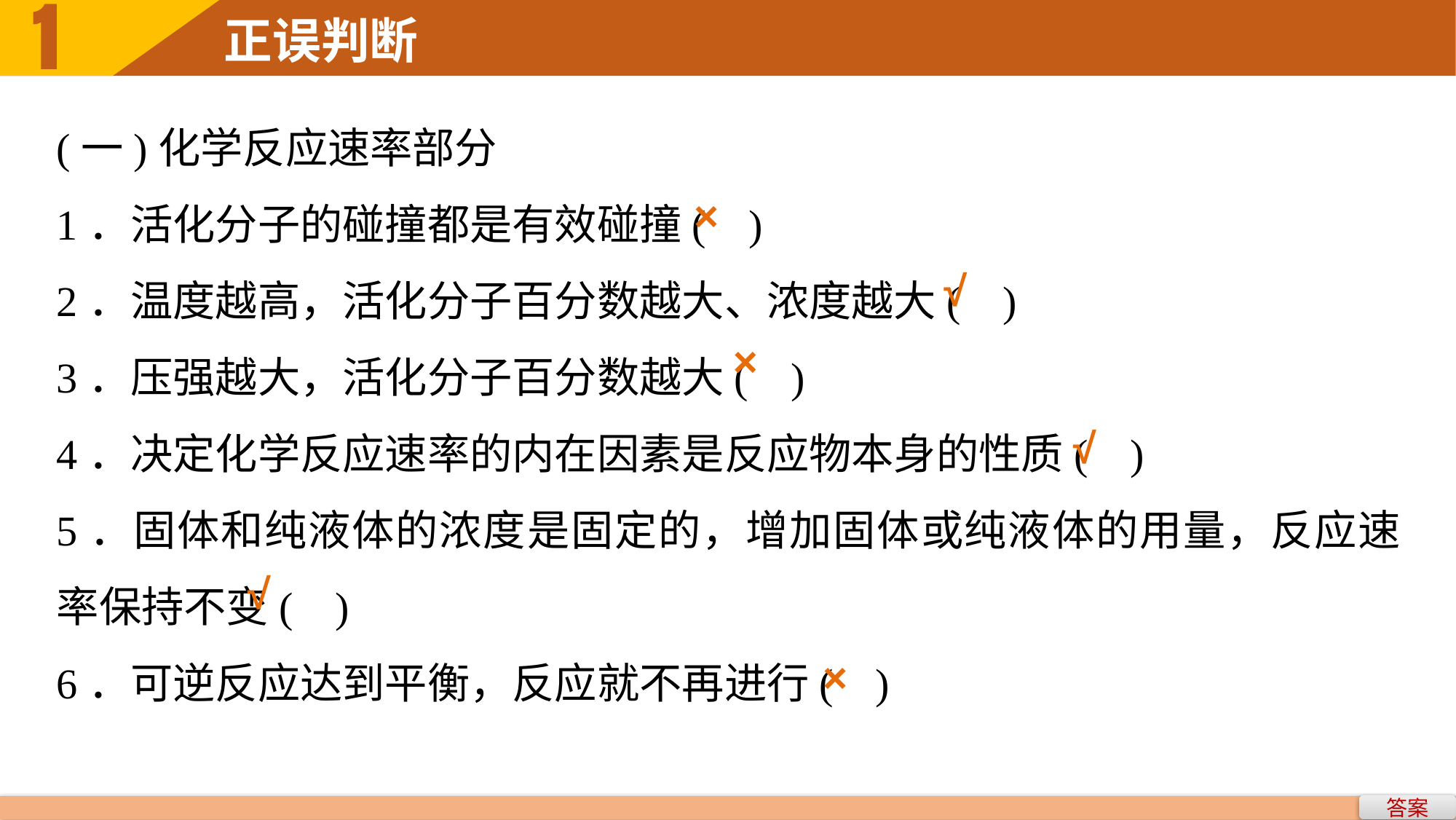

(一)化学反应速率部分
1．活化分子的碰撞都是有效碰撞(    )
2．温度越高，活化分子百分数越大、浓度越大(    )
3．压强越大，活化分子百分数越大(    )
4．决定化学反应速率的内在因素是反应物本身的性质(    )
5．固体和纯液体的浓度是固定的，增加固体或纯液体的用量，反应速率保持不变(    )
6．可逆反应达到平衡，反应就不再进行(    )
×
√
×
√
√
×
答案